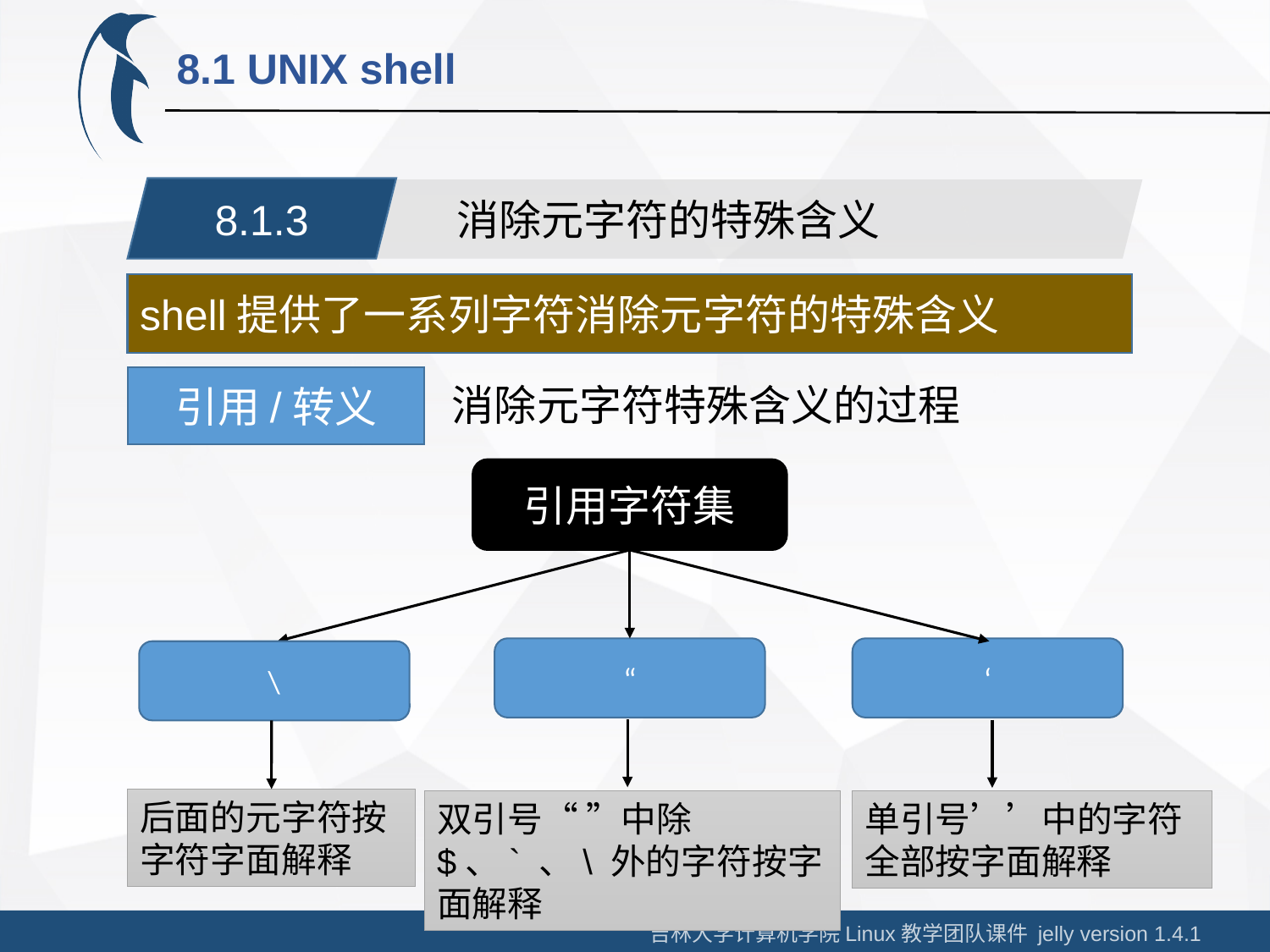

8.1 UNIX shell
8.1.3
消除元字符的特殊含义
shell提供了一系列字符消除元字符的特殊含义
引用/转义
消除元字符特殊含义的过程
引用字符集
“
‘
\
后面的元字符按字符字面解释
双引号“ ”中除$、` 、\ 外的字符按字面解释
单引号’’中的字符全部按字面解释